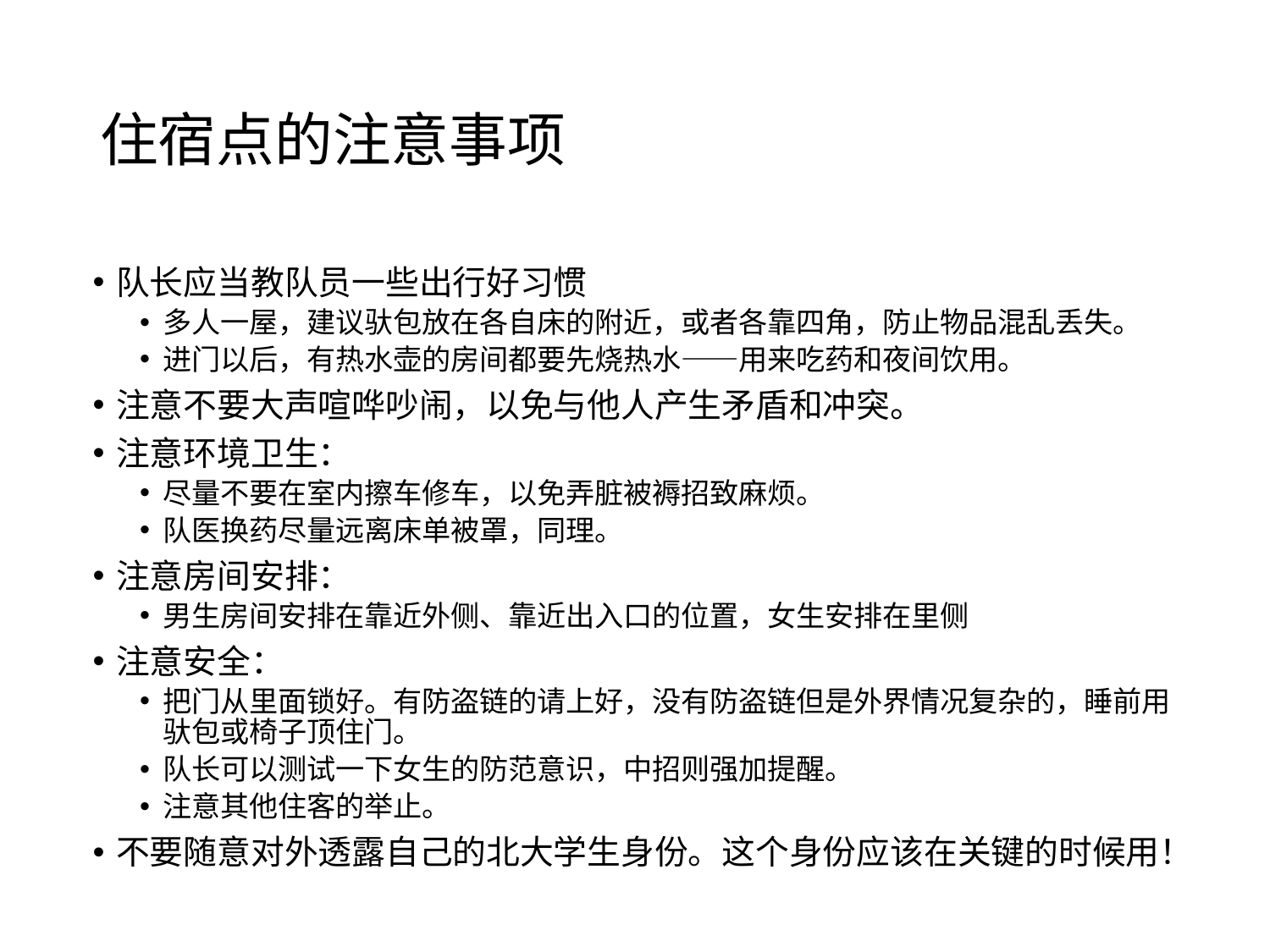

# 住宿点的注意事项
队长应当教队员一些出行好习惯
多人一屋，建议驮包放在各自床的附近，或者各靠四角，防止物品混乱丢失。
进门以后，有热水壶的房间都要先烧热水——用来吃药和夜间饮用。
注意不要大声喧哗吵闹，以免与他人产生矛盾和冲突。
注意环境卫生：
尽量不要在室内擦车修车，以免弄脏被褥招致麻烦。
队医换药尽量远离床单被罩，同理。
注意房间安排：
男生房间安排在靠近外侧、靠近出入口的位置，女生安排在里侧
注意安全：
把门从里面锁好。有防盗链的请上好，没有防盗链但是外界情况复杂的，睡前用驮包或椅子顶住门。
队长可以测试一下女生的防范意识，中招则强加提醒。
注意其他住客的举止。
不要随意对外透露自己的北大学生身份。这个身份应该在关键的时候用！